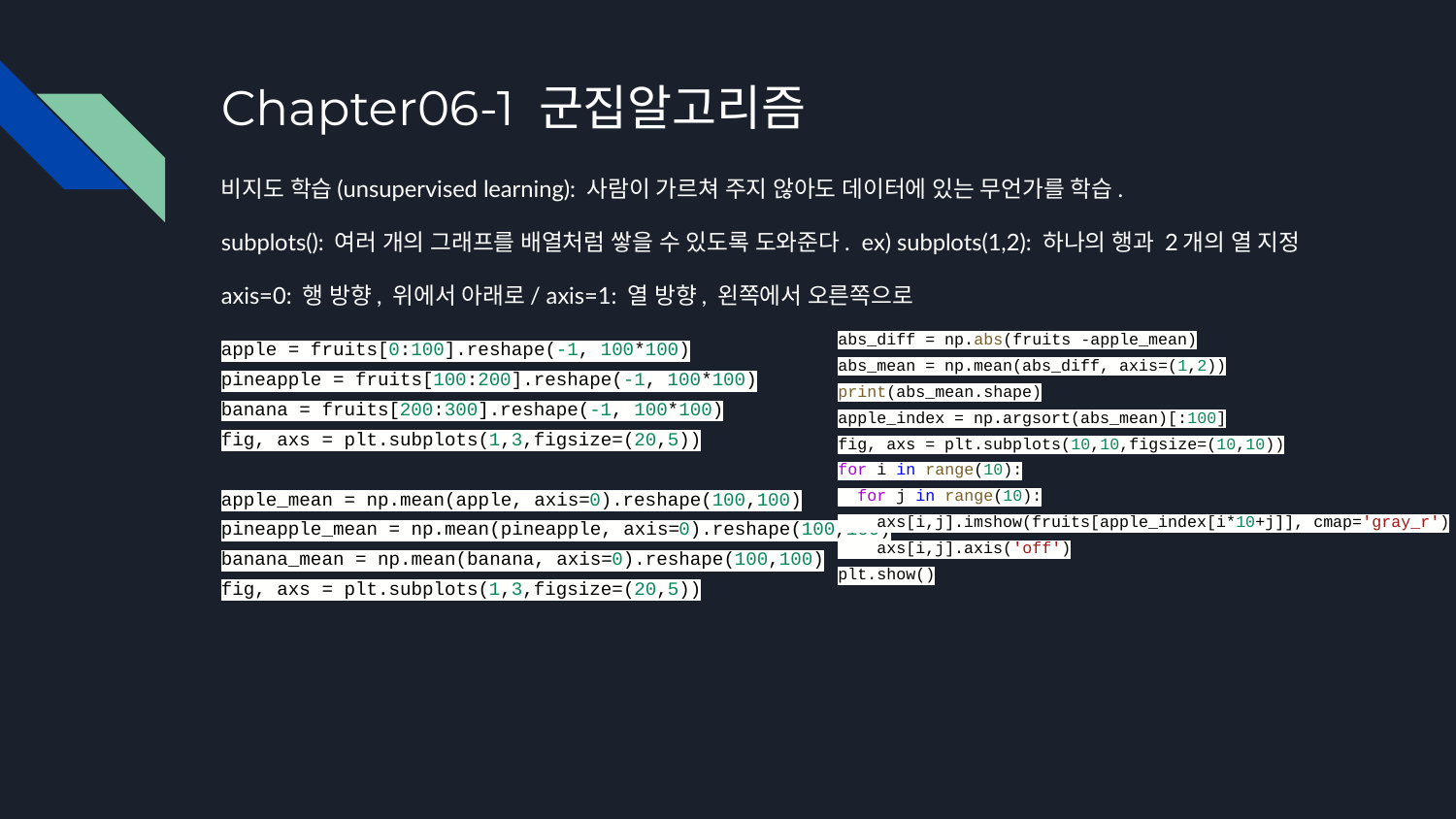

# Chapter06-1 군집알고리즘
비지도 학습(unsupervised learning): 사람이 가르쳐 주지 않아도 데이터에 있는 무언가를 학습.
subplots(): 여러 개의 그래프를 배열처럼 쌓을 수 있도록 도와준다.  ex) subplots(1,2): 하나의 행과 2개의 열 지정
axis=0: 행 방향, 위에서 아래로/ axis=1: 열 방향, 왼쪽에서 오른쪽으로
apple = fruits[0:100].reshape(-1, 100*100)
pineapple = fruits[100:200].reshape(-1, 100*100)
banana = fruits[200:300].reshape(-1, 100*100)
fig, axs = plt.subplots(1,3,figsize=(20,5))

apple_mean = np.mean(apple, axis=0).reshape(100,100)
pineapple_mean = np.mean(pineapple, axis=0).reshape(100,100)
banana_mean = np.mean(banana, axis=0).reshape(100,100)
fig, axs = plt.subplots(1,3,figsize=(20,5))

abs_diff = np.abs(fruits -apple_mean)
abs_mean = np.mean(abs_diff, axis=(1,2))
print(abs_mean.shape)
apple_index = np.argsort(abs_mean)[:100]
fig, axs = plt.subplots(10,10,figsize=(10,10))
for i in range(10):
  for j in range(10):
    axs[i,j].imshow(fruits[apple_index[i*10+j]], cmap='gray_r')
    axs[i,j].axis('off')
plt.show()